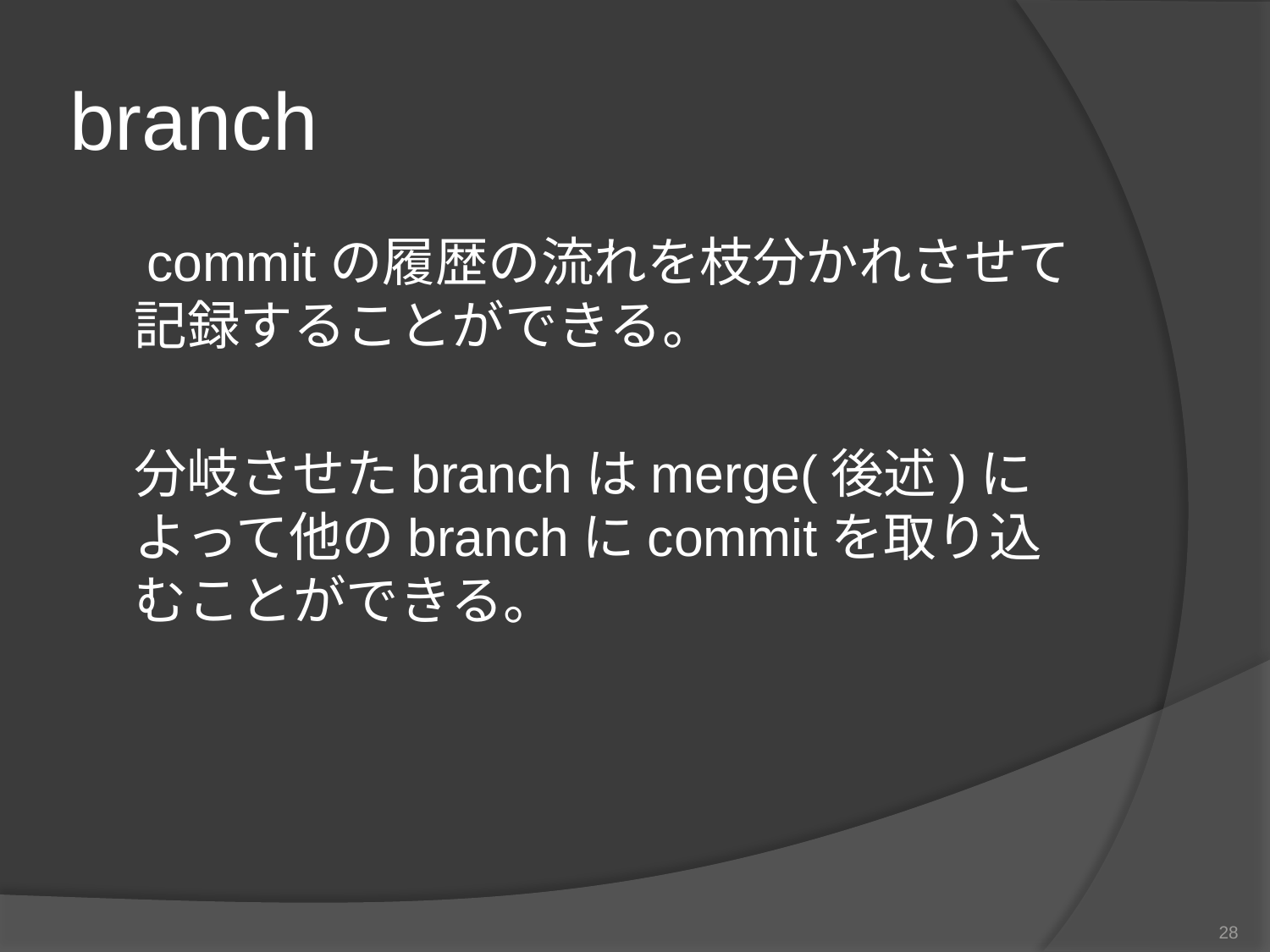

# branch
　commitの履歴の流れを枝分かれさせて記録することができる。

　分岐させたbranchはmerge(後述)によって他のbranchにcommitを取り込むことができる。
28